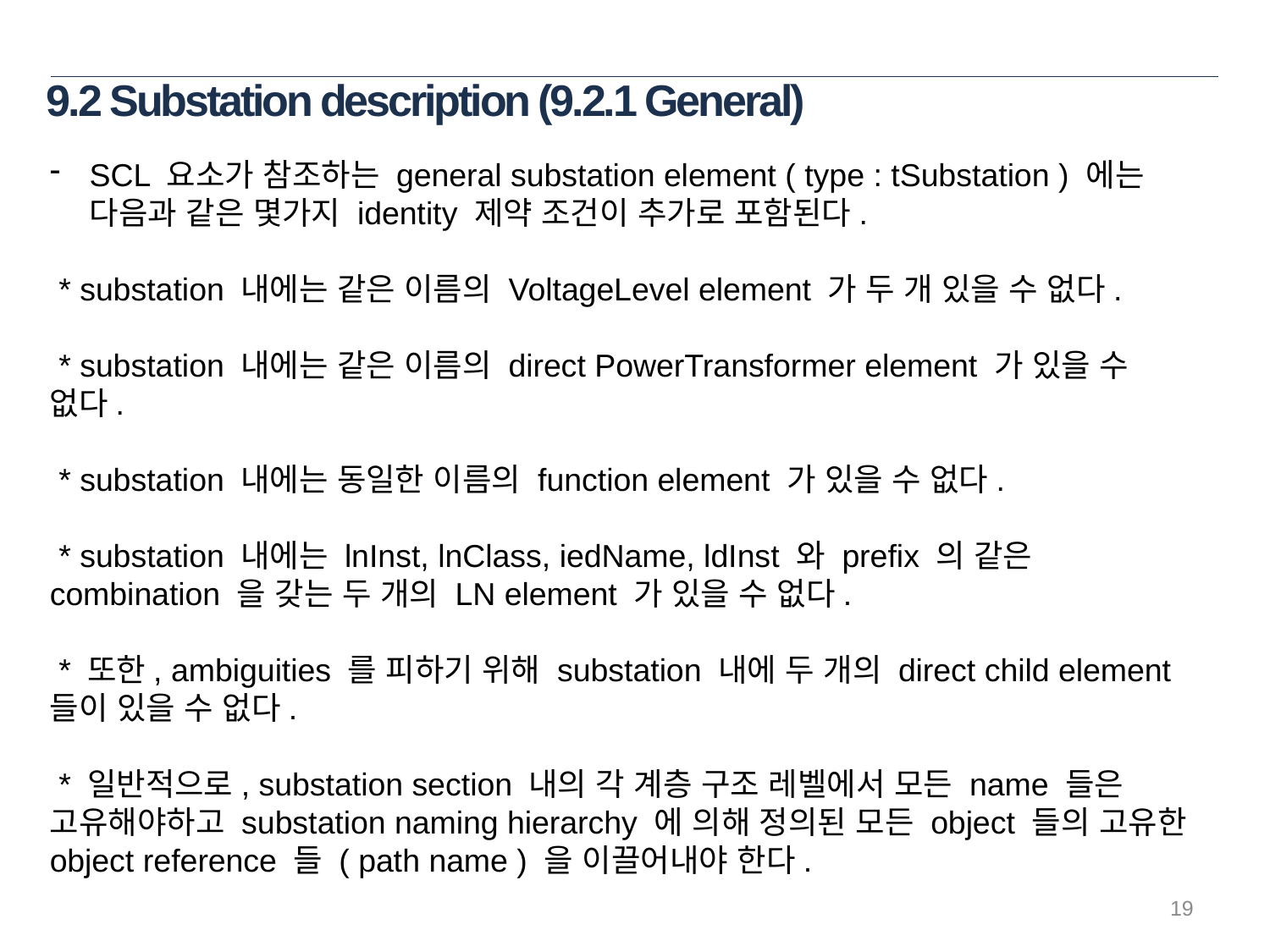

9.2 Substation description (9.2.1 General)
SCL 요소가 참조하는 general substation element ( type : tSubstation ) 에는 다음과 같은 몇가지 identity 제약 조건이 추가로 포함된다.

 * substation 내에는 같은 이름의 VoltageLevel element 가 두 개 있을 수 없다.

 * substation 내에는 같은 이름의 direct PowerTransformer element 가 있을 수 없다.

 * substation 내에는 동일한 이름의 function element 가 있을 수 없다.

 * substation 내에는 lnInst, lnClass, iedName, ldInst 와 prefix 의 같은 combination 을 갖는 두 개의 LN element 가 있을 수 없다.

 * 또한, ambiguities 를 피하기 위해 substation 내에 두 개의 direct child element 들이 있을 수 없다.

 * 일반적으로, substation section 내의 각 계층 구조 레벨에서 모든 name 들은 고유해야하고 substation naming hierarchy 에 의해 정의된 모든 object 들의 고유한 object reference 들 ( path name ) 을 이끌어내야 한다.
19